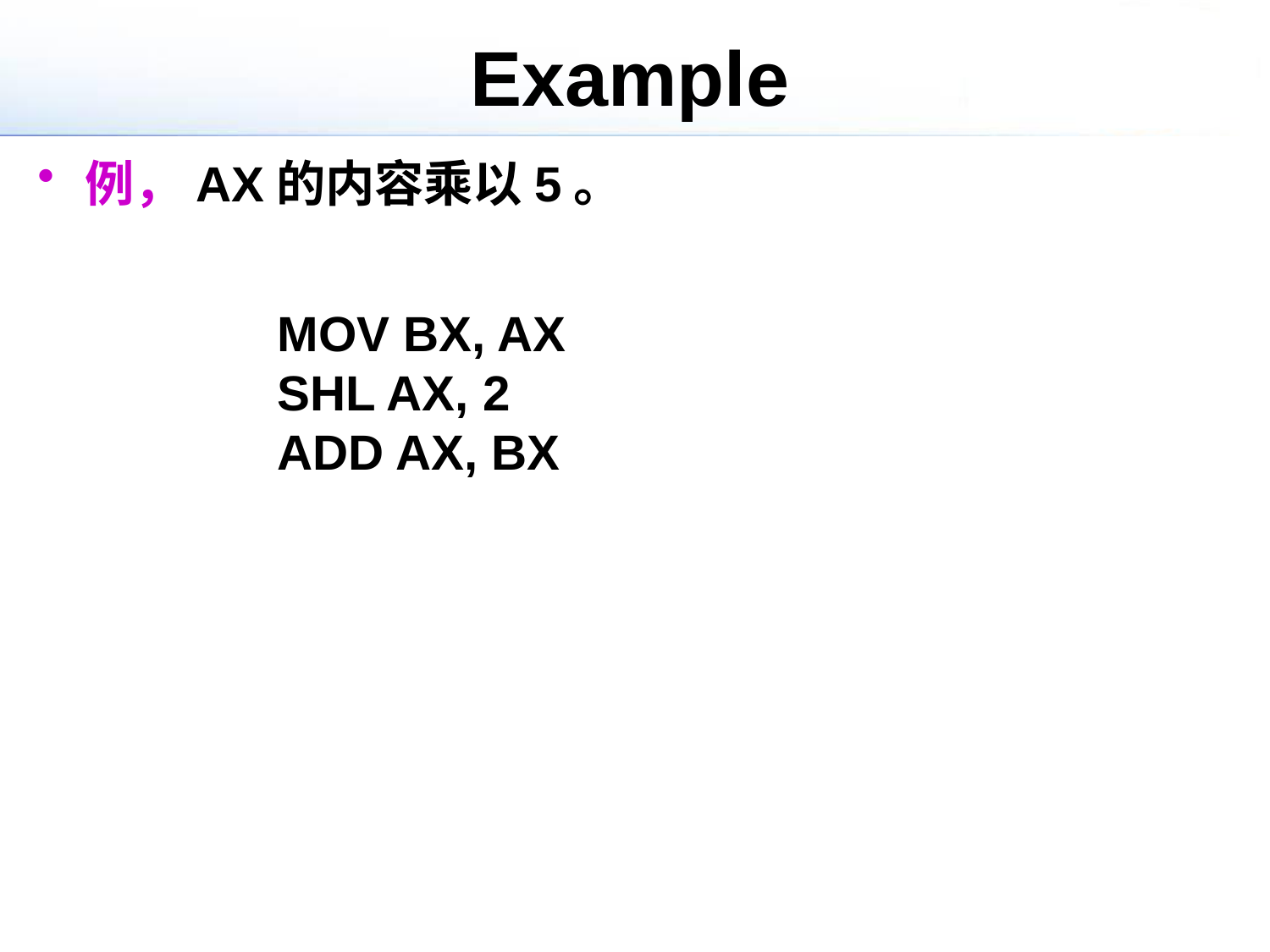

# Example
例，AX的内容乘以5。
MOV BX, AX
SHL AX, 2
ADD AX, BX